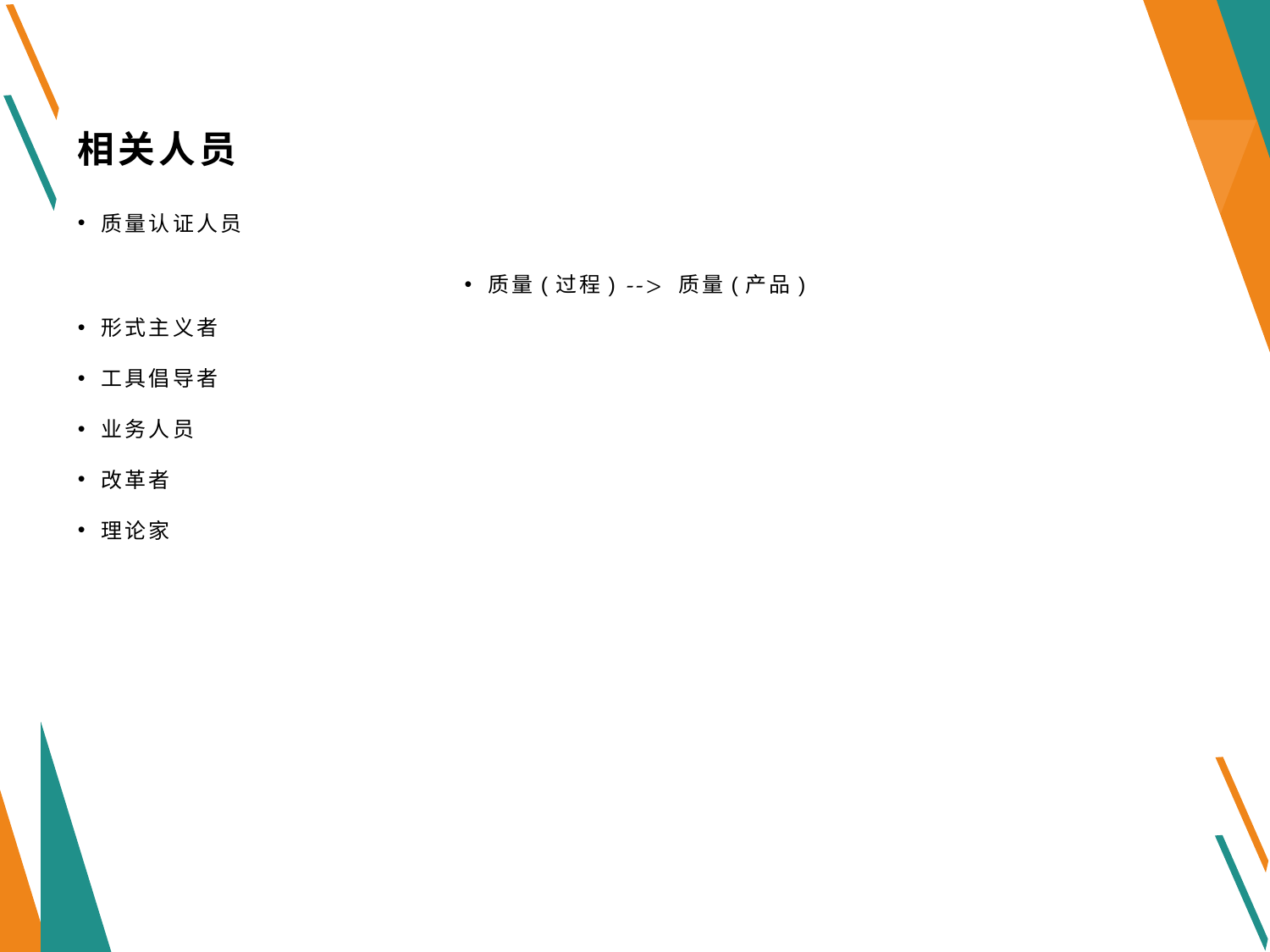

# 相关人员
质量认证人员
质量(过程) --> 质量(产品)
形式主义者
工具倡导者
业务人员
改革者
理论家
5